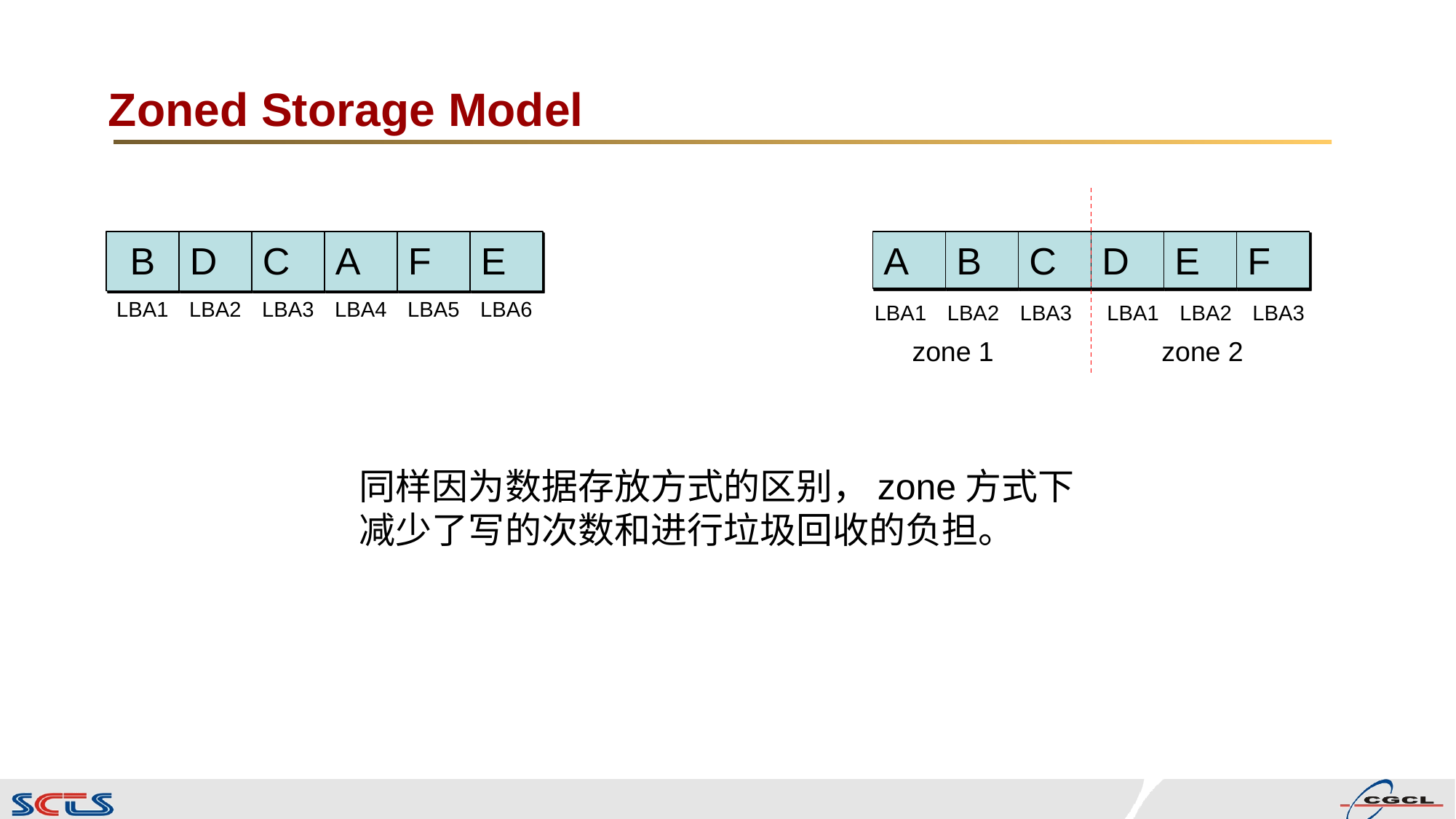

# Zoned Storage Model
B
D
C
A
F
E
A
B
C
D
E
F
LBA1
LBA2
LBA3
LBA4
LBA5
LBA6
LBA1
LBA2
LBA3
LBA1
LBA2
LBA3
zone 1
zone 2
同样因为数据存放方式的区别，zone方式下减少了写的次数和进行垃圾回收的负担。